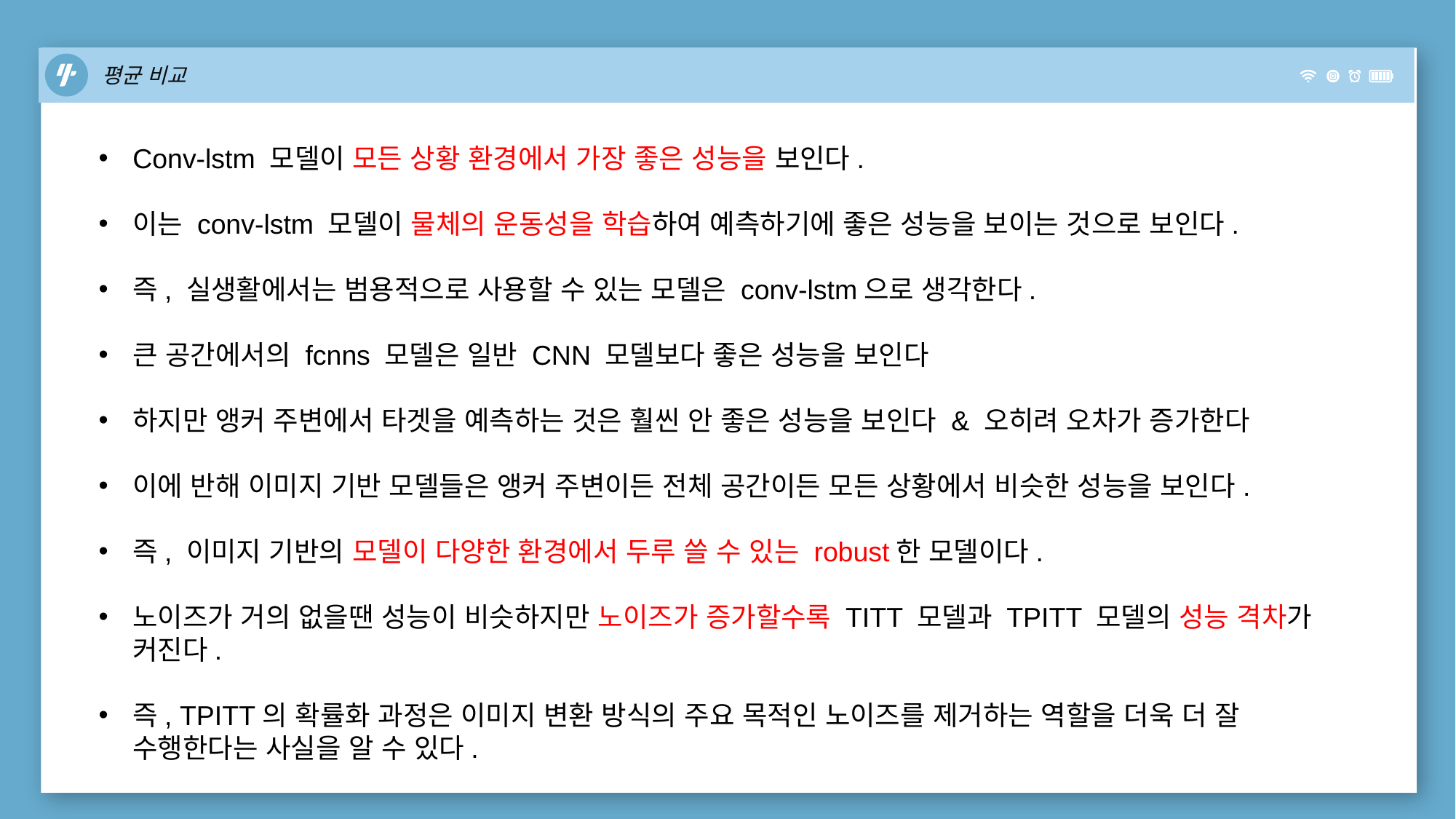

평균 비교

Conv-lstm 모델이 모든 상황 환경에서 가장 좋은 성능을 보인다.

이는 conv-lstm 모델이 물체의 운동성을 학습하여 예측하기에 좋은 성능을 보이는 것으로 보인다.

즉, 실생활에서는 범용적으로 사용할 수 있는 모델은 conv-lstm으로 생각한다.

큰 공간에서의 fcnns 모델은 일반 CNN 모델보다 좋은 성능을 보인다

하지만 앵커 주변에서 타겟을 예측하는 것은 훨씬 안 좋은 성능을 보인다 & 오히려 오차가 증가한다

이에 반해 이미지 기반 모델들은 앵커 주변이든 전체 공간이든 모든 상황에서 비슷한 성능을 보인다.

즉, 이미지 기반의 모델이 다양한 환경에서 두루 쓸 수 있는 robust한 모델이다.

노이즈가 거의 없을땐 성능이 비슷하지만 노이즈가 증가할수록 TITT 모델과 TPITT 모델의 성능 격차가 커진다.

즉, TPITT의 확률화 과정은 이미지 변환 방식의 주요 목적인 노이즈를 제거하는 역할을 더욱 더 잘 수행한다는 사실을 알 수 있다.